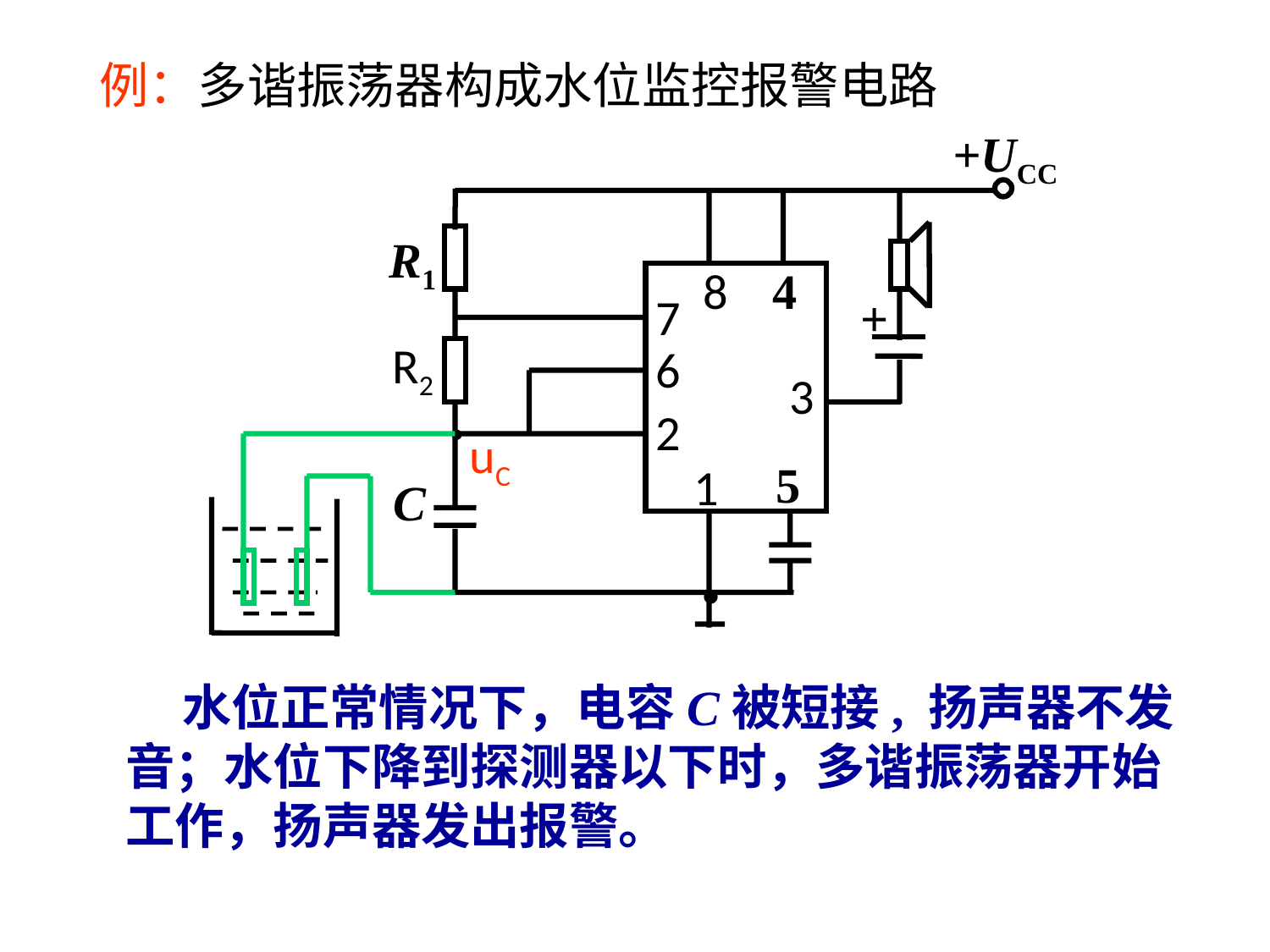

例：多谐振荡器构成水位监控报警电路
+UCC

R1

8
4

7
+

R2
6

.

3

2

uC

5
1
C

.

    水位正常情况下，电容C被短接, 扬声器不发音；水位下降到探测器以下时，多谐振荡器开始工作，扬声器发出报警。